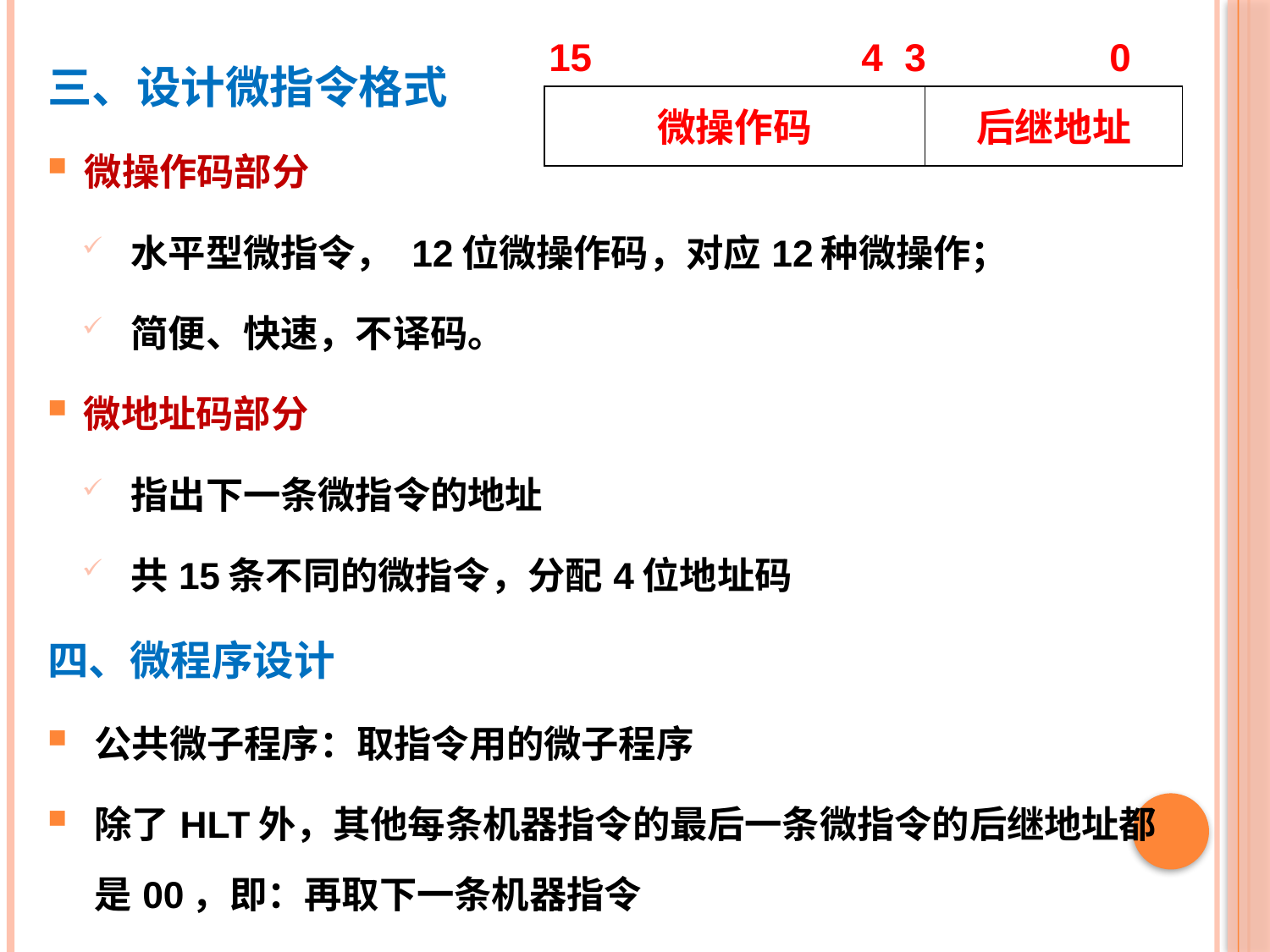

15                         4  3                 0
微操作码
后继地址
三、设计微指令格式
微操作码部分
水平型微指令， 12位微操作码，对应12种微操作；
简便、快速，不译码。
微地址码部分
指出下一条微指令的地址
共15条不同的微指令，分配4位地址码
四、微程序设计
公共微子程序：取指令用的微子程序
除了HLT外，其他每条机器指令的最后一条微指令的后继地址都是00，即：再取下一条机器指令